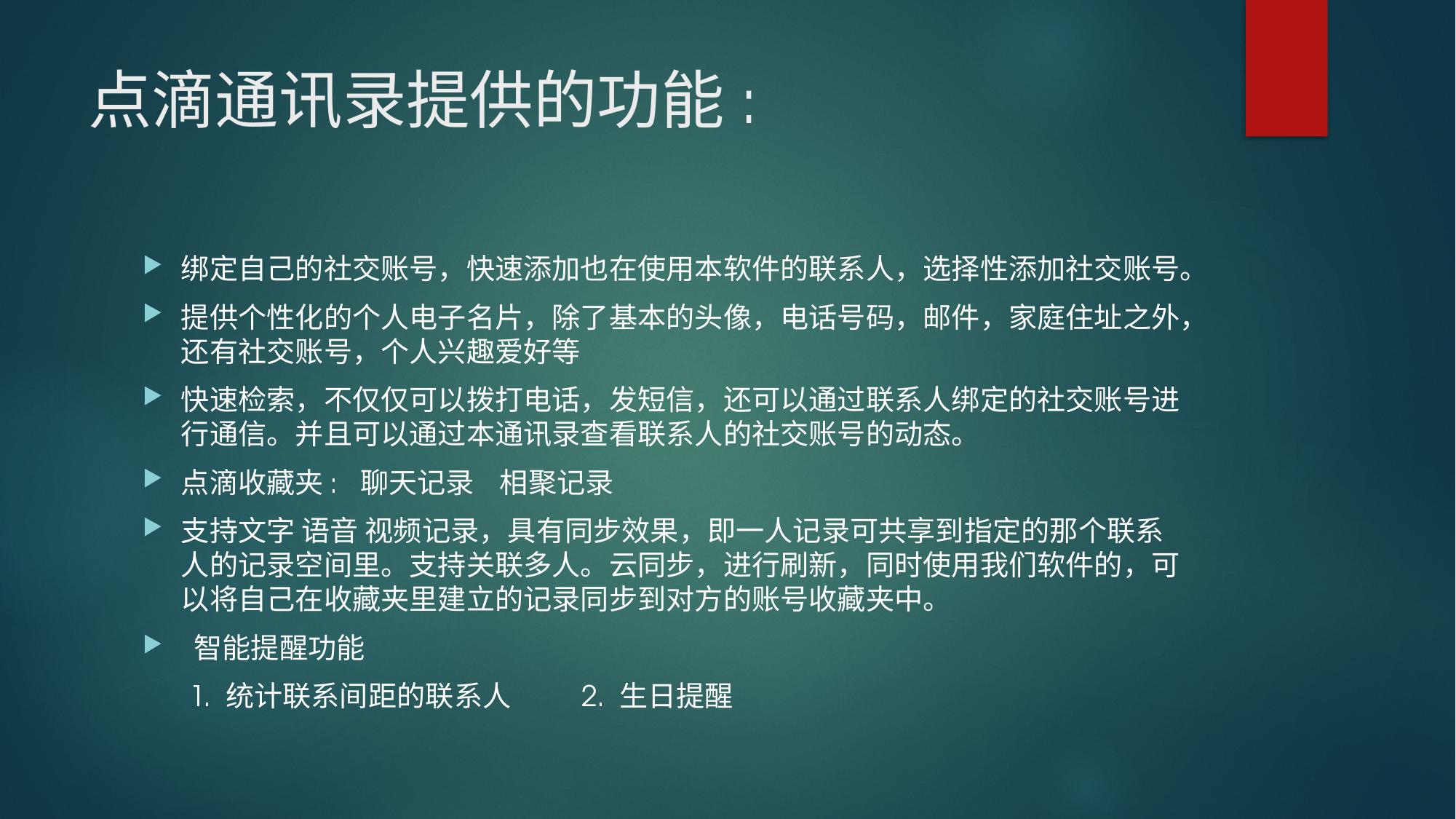

# 点滴通讯录提供的功能:
绑定自己的社交账号，快速添加也在使用本软件的联系人，选择性添加社交账号。
提供个性化的个人电子名片，除了基本的头像，电话号码，邮件，家庭住址之外，还有社交账号，个人兴趣爱好等
快速检索，不仅仅可以拨打电话，发短信，还可以通过联系人绑定的社交账号进行通信。并且可以通过本通讯录查看联系人的社交账号的动态。
点滴收藏夹:  聊天记录    相聚记录
支持文字 语音 视频记录，具有同步效果，即一人记录可共享到指定的那个联系人的记录空间里。支持关联多人。云同步，进行刷新，同时使用我们软件的，可以将自己在收藏夹里建立的记录同步到对方的账号收藏夹中。
 智能提醒功能
      1. 统计联系间距的联系人          2. 生日提醒